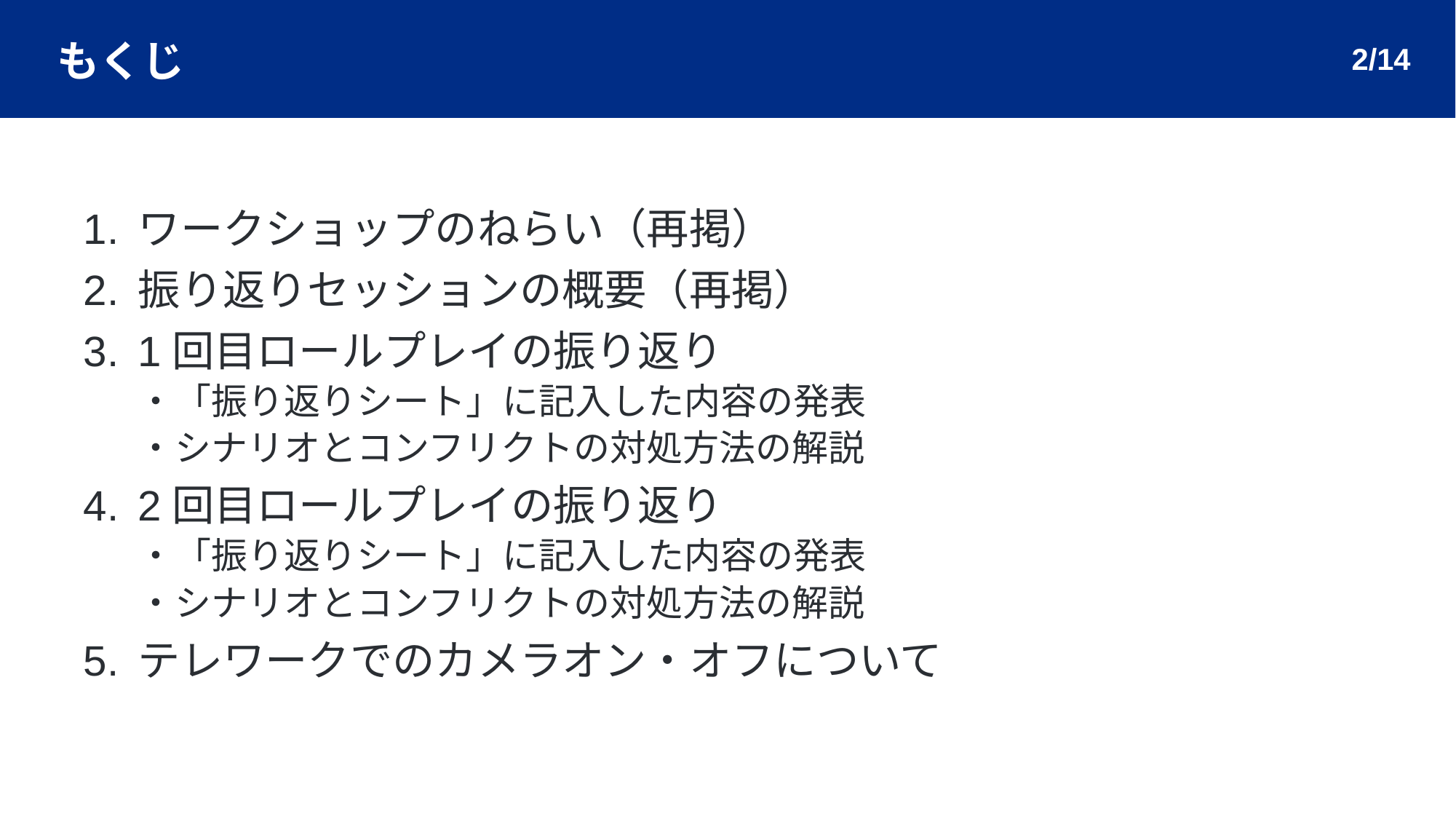

2/14
# もくじ

ワークショップのねらい（再掲）
振り返りセッションの概要（再掲）
1回目ロールプレイの振り返り
・「振り返りシート」に記入した内容の発表
・シナリオとコンフリクトの対処方法の解説
2回目ロールプレイの振り返り
・「振り返りシート」に記入した内容の発表
・シナリオとコンフリクトの対処方法の解説
テレワークでのカメラオン・オフについて